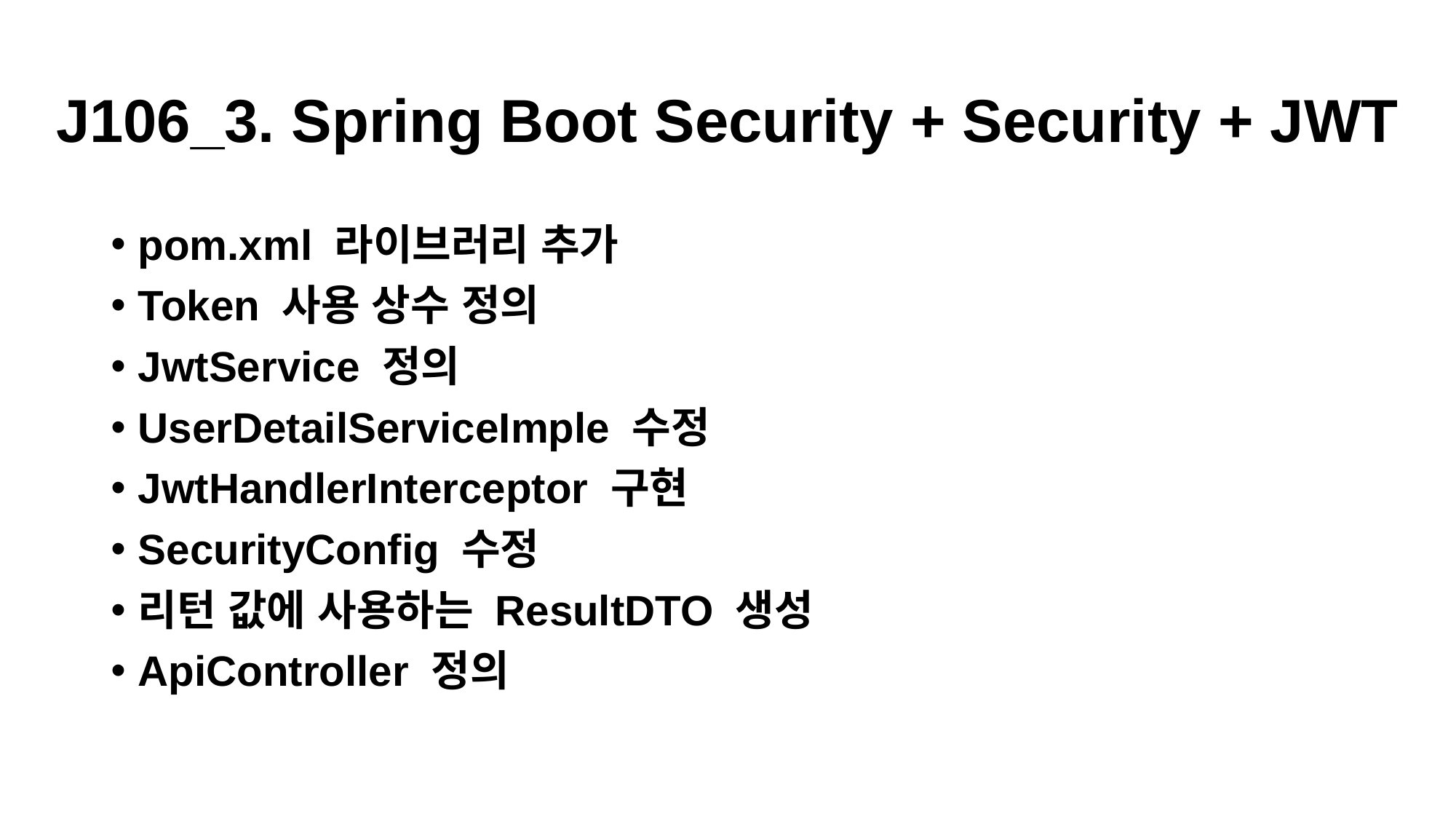

# J106_3. Spring Boot Security + Security + JWT
pom.xml 라이브러리 추가
Token 사용 상수 정의
JwtService 정의
UserDetailServiceImple 수정
JwtHandlerInterceptor 구현
SecurityConfig 수정
리턴 값에 사용하는 ResultDTO 생성
ApiController 정의